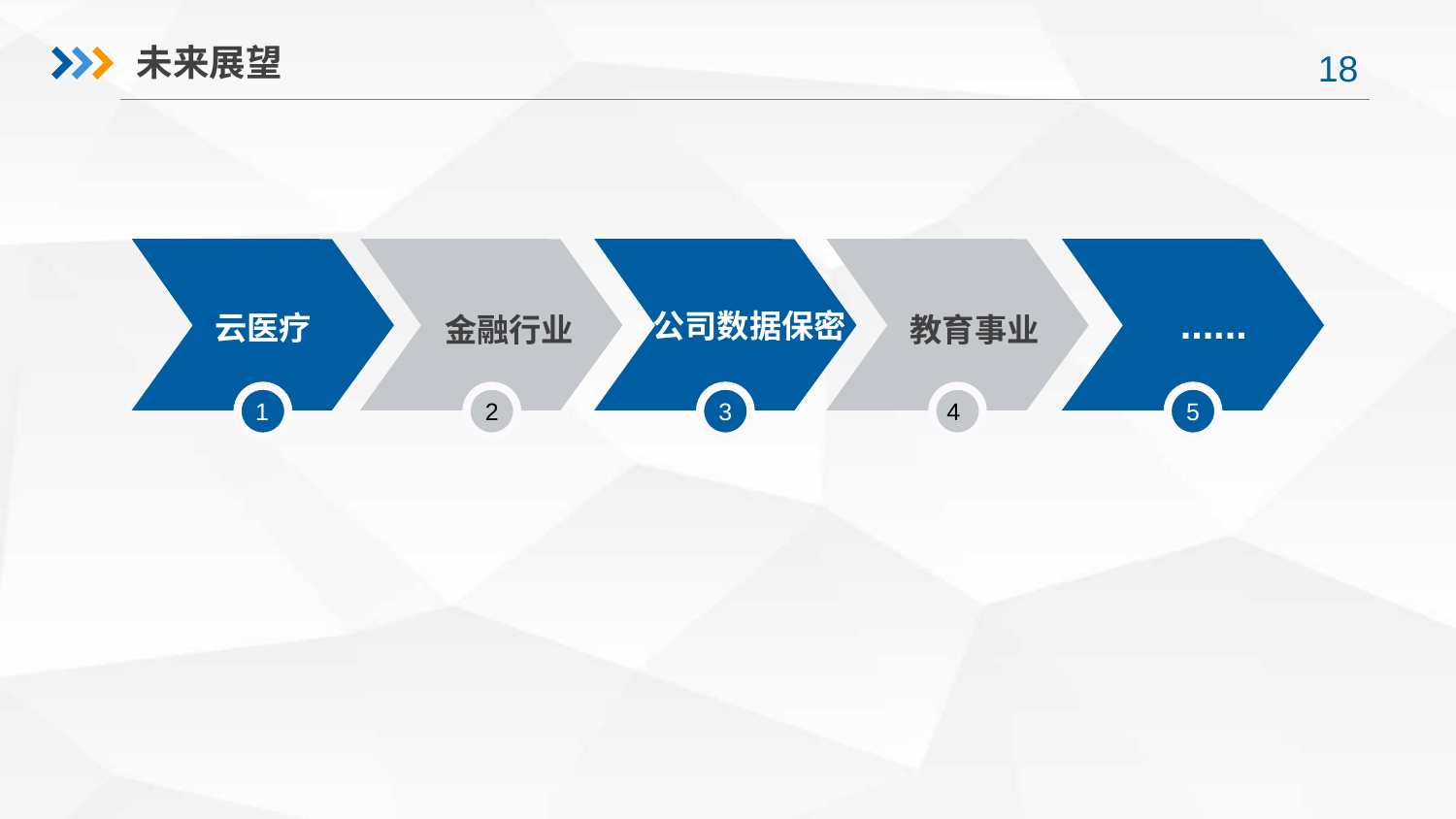

未来展望

云医疗

金融行业

公司数据保密

教育事业

......

1

2

3

4

5